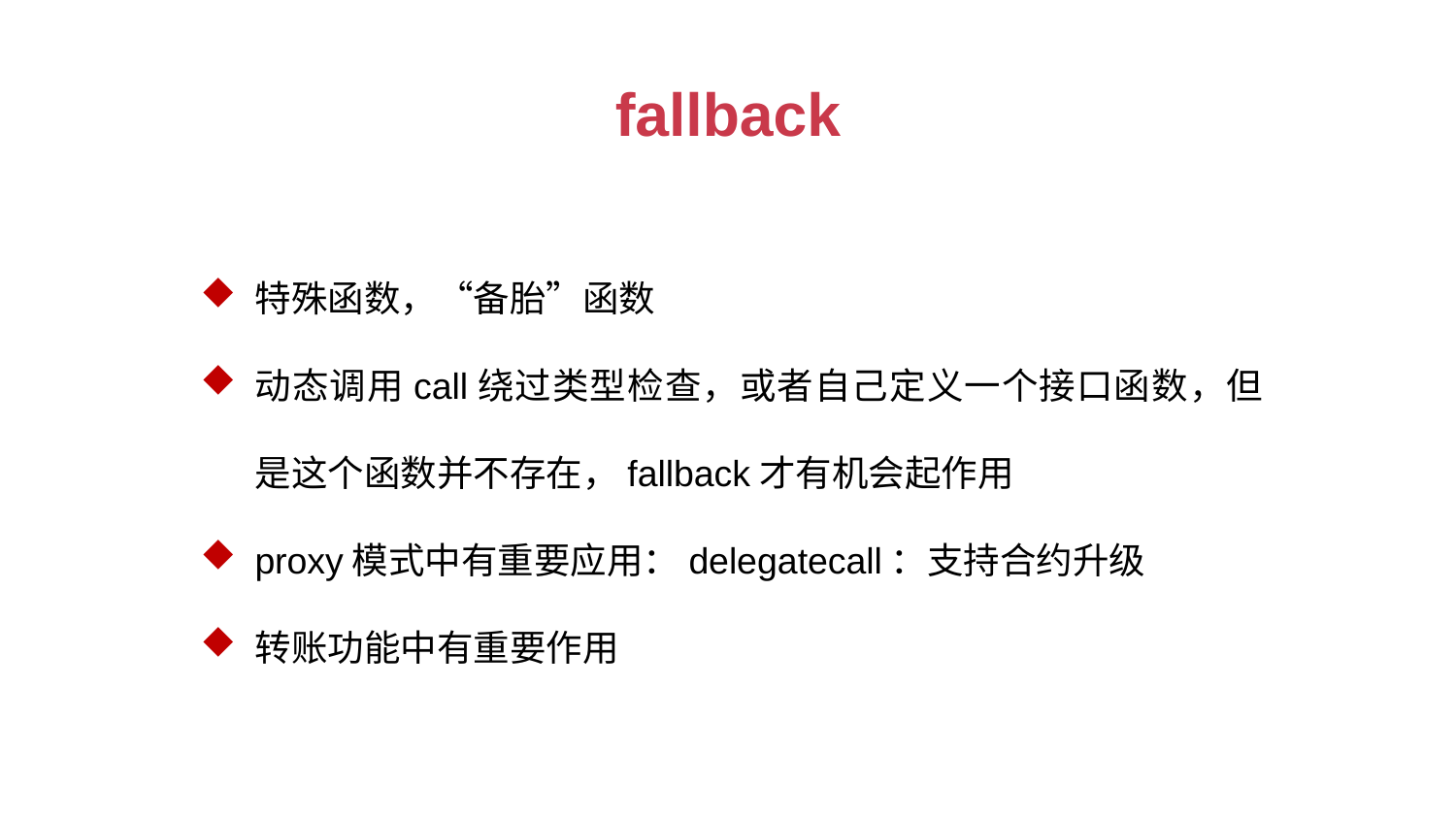

fallback
特殊函数，“备胎”函数
动态调用call绕过类型检查，或者自己定义一个接口函数，但是这个函数并不存在，fallback才有机会起作用
proxy模式中有重要应用：delegatecall：支持合约升级
转账功能中有重要作用